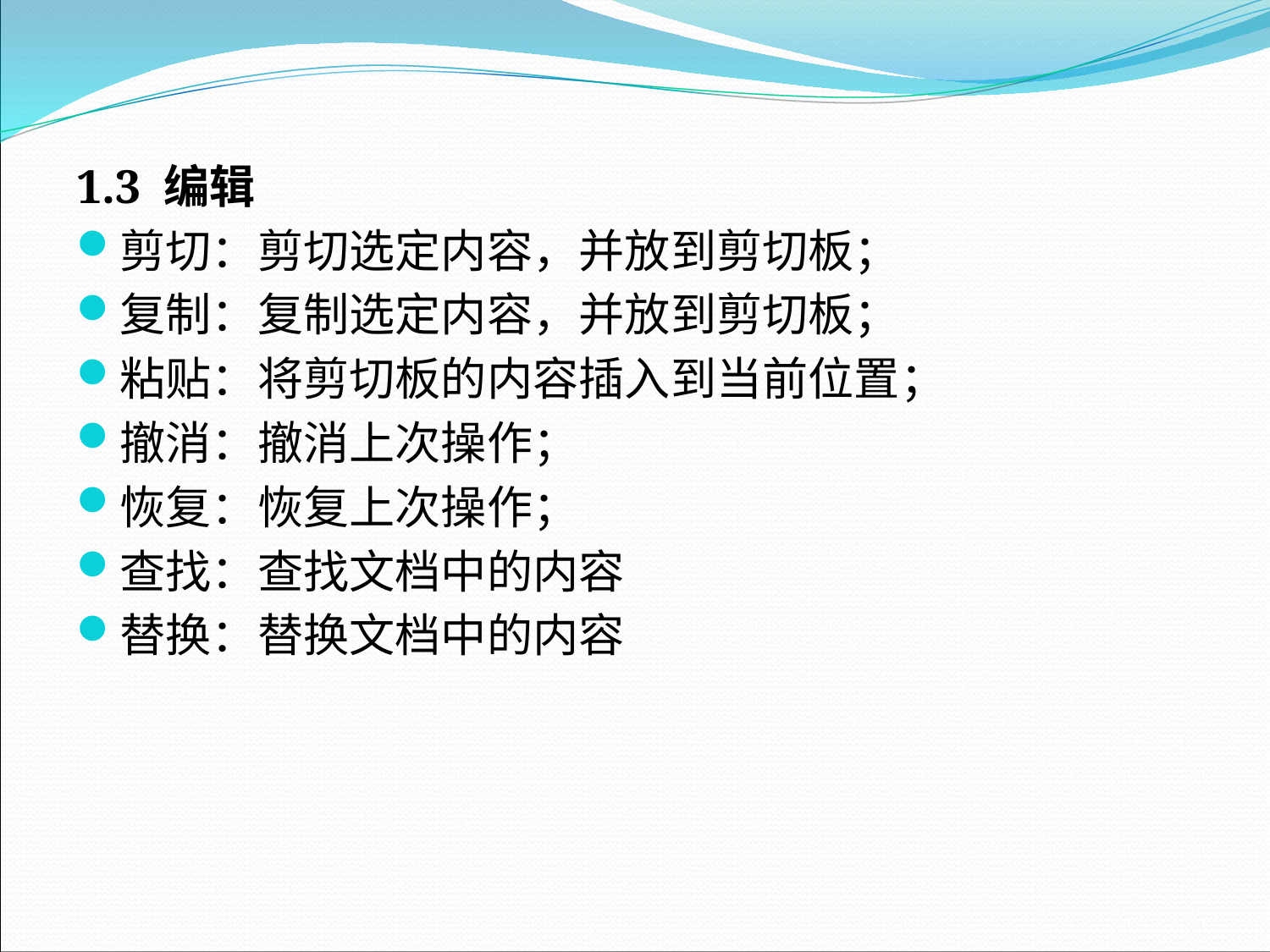

1.3 编辑
剪切：剪切选定内容，并放到剪切板；
复制：复制选定内容，并放到剪切板；
粘贴：将剪切板的内容插入到当前位置；
撤消：撤消上次操作；
恢复：恢复上次操作；
查找：查找文档中的内容
替换：替换文档中的内容